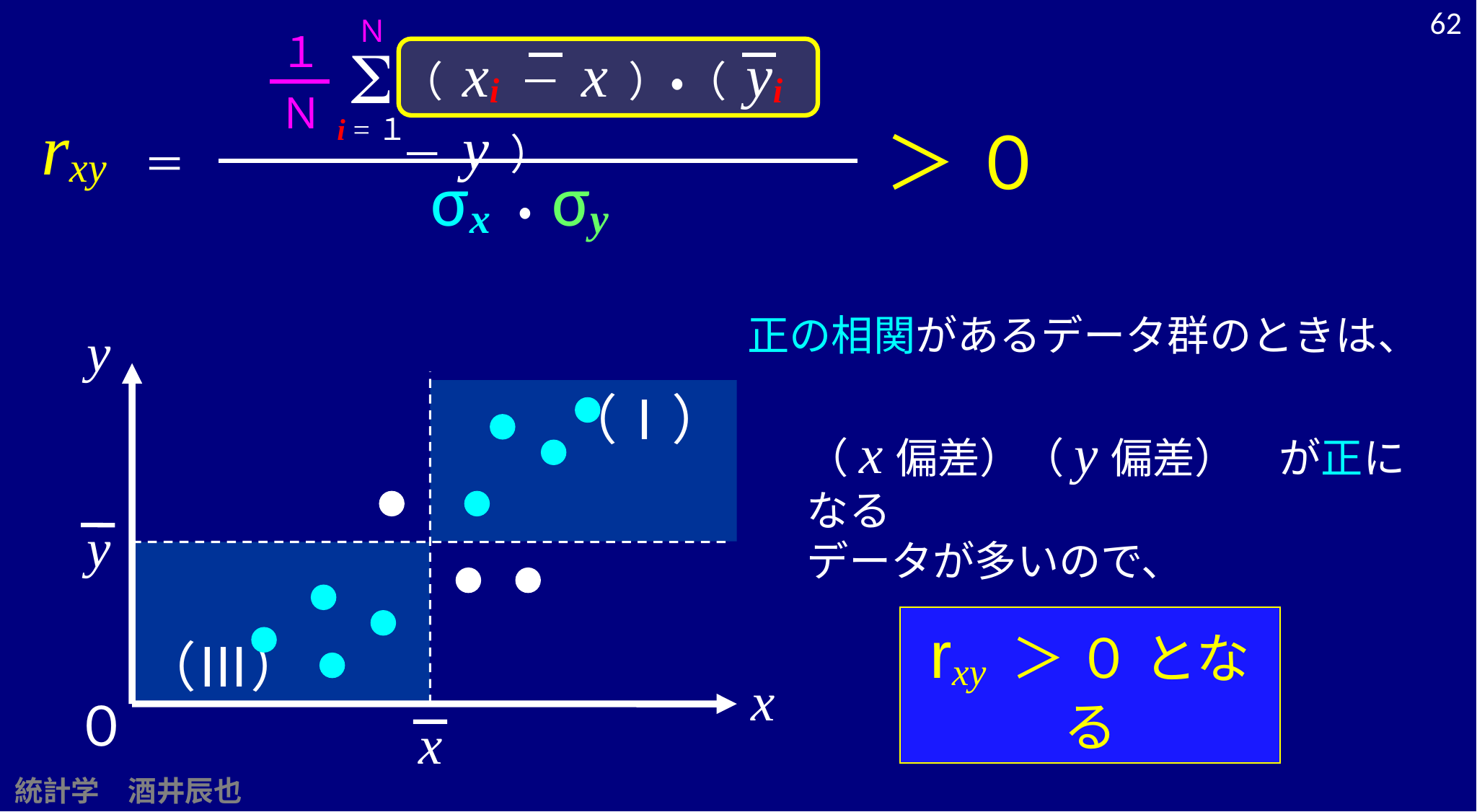

62
Ｎ
Σ
i =１
１
（ xi － x ）・（ yi － y ）

Ｎ
rxy
＞ ０
＝
σx ・ σy
正の相関があるデータ群のときは、
y

x
０

（Ⅰ）

（x偏差）（y偏差）　が正になる
データが多いので、

y

（Ⅲ）

rxy ＞ ０ となる

x

統計学　酒井辰也